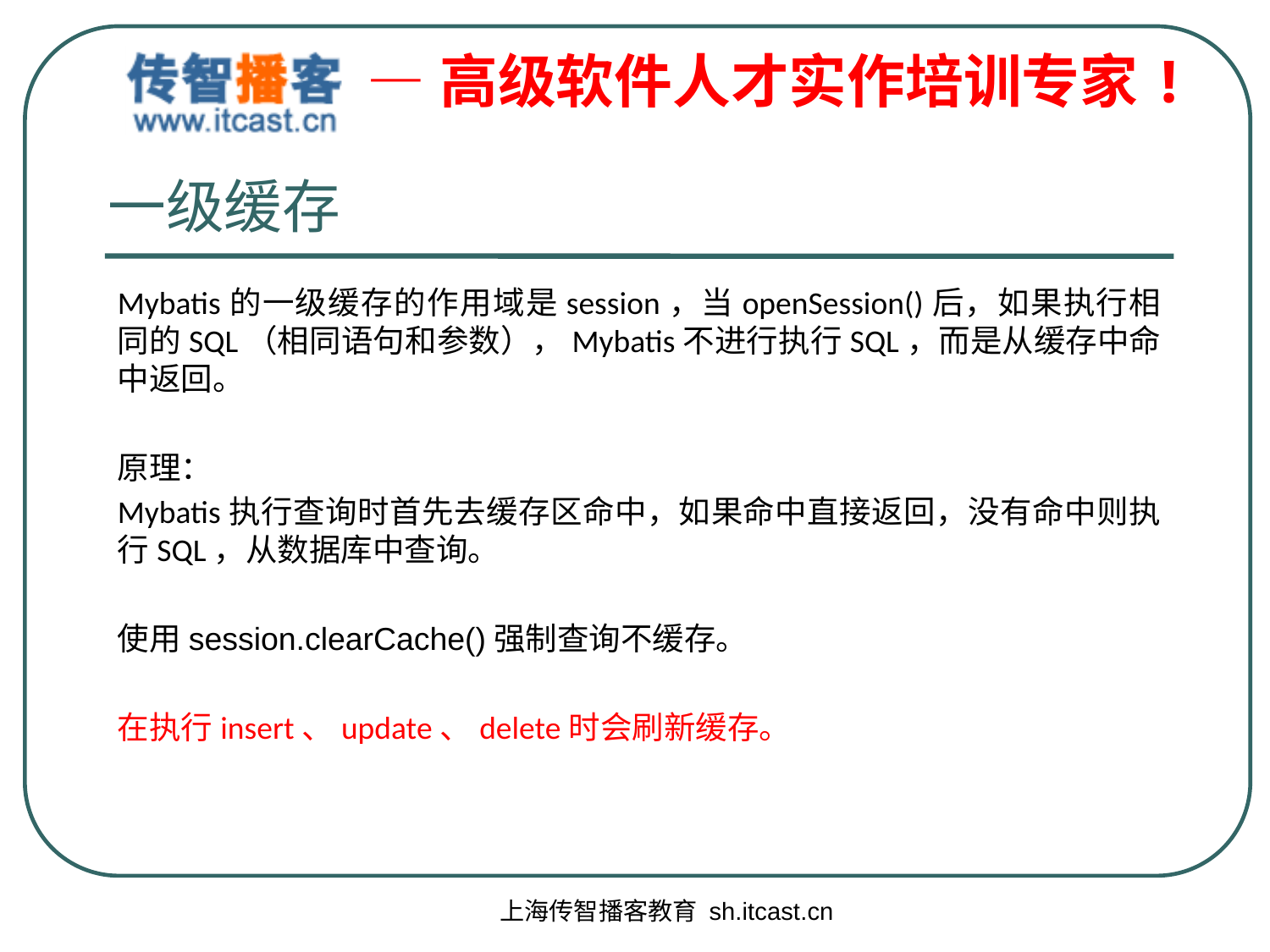

# 一级缓存
Mybatis的一级缓存的作用域是session，当openSession()后，如果执行相同的SQL（相同语句和参数），Mybatis不进行执行SQL，而是从缓存中命中返回。

原理：
Mybatis执行查询时首先去缓存区命中，如果命中直接返回，没有命中则执行SQL，从数据库中查询。

使用session.clearCache()强制查询不缓存。

在执行insert、update、delete时会刷新缓存。
上海传智播客教育 sh.itcast.cn